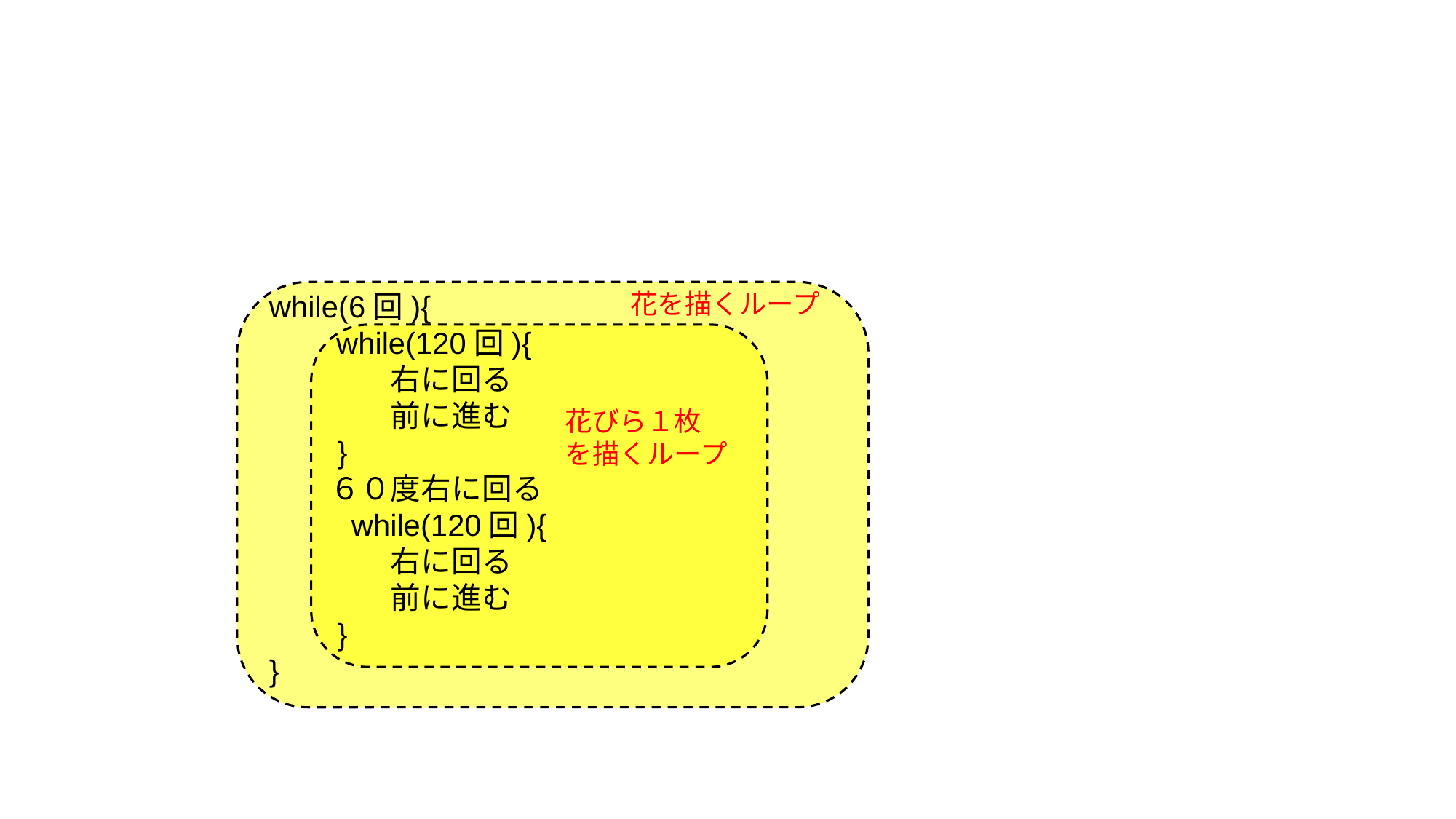

#
花を描くループ

while(6回){
        while(120回){
　　　　右に回る
　　　　前に進む
　　}
　　６０度右に回る
 　　while(120回){
　　　　右に回る
　　　　前に進む
　　}
}

花びら１枚
を描くループ